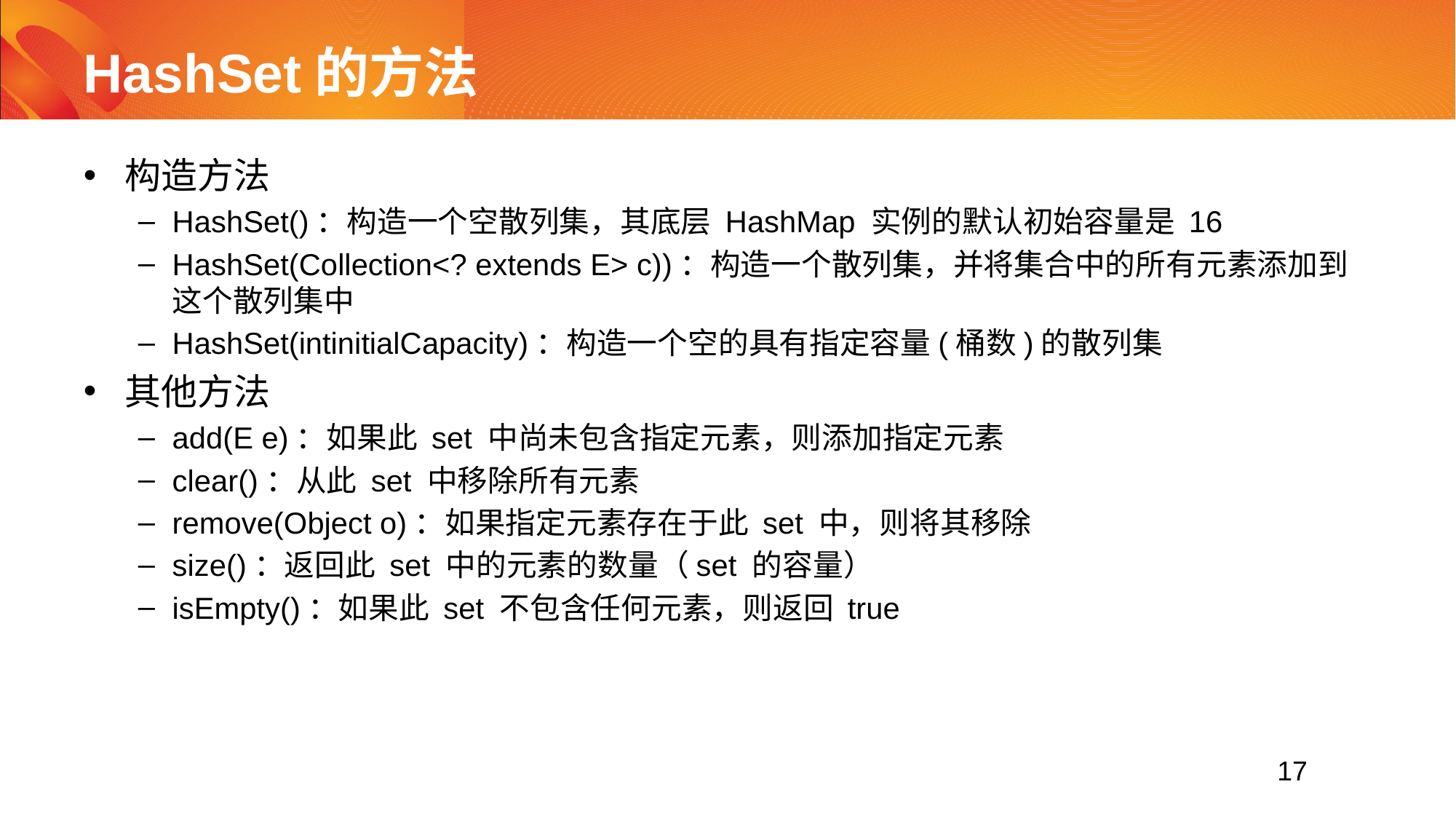

# HashSet的方法
构造方法
HashSet()：构造一个空散列集，其底层 HashMap 实例的默认初始容量是 16
HashSet(Collection<? extends E> c))：构造一个散列集，并将集合中的所有元素添加到这个散列集中
HashSet(intinitialCapacity)：构造一个空的具有指定容量(桶数)的散列集
其他方法
add(E e)：如果此 set 中尚未包含指定元素，则添加指定元素
clear()：从此 set 中移除所有元素
remove(Object o)：如果指定元素存在于此 set 中，则将其移除
size()：返回此 set 中的元素的数量（set 的容量）
isEmpty()：如果此 set 不包含任何元素，则返回 true